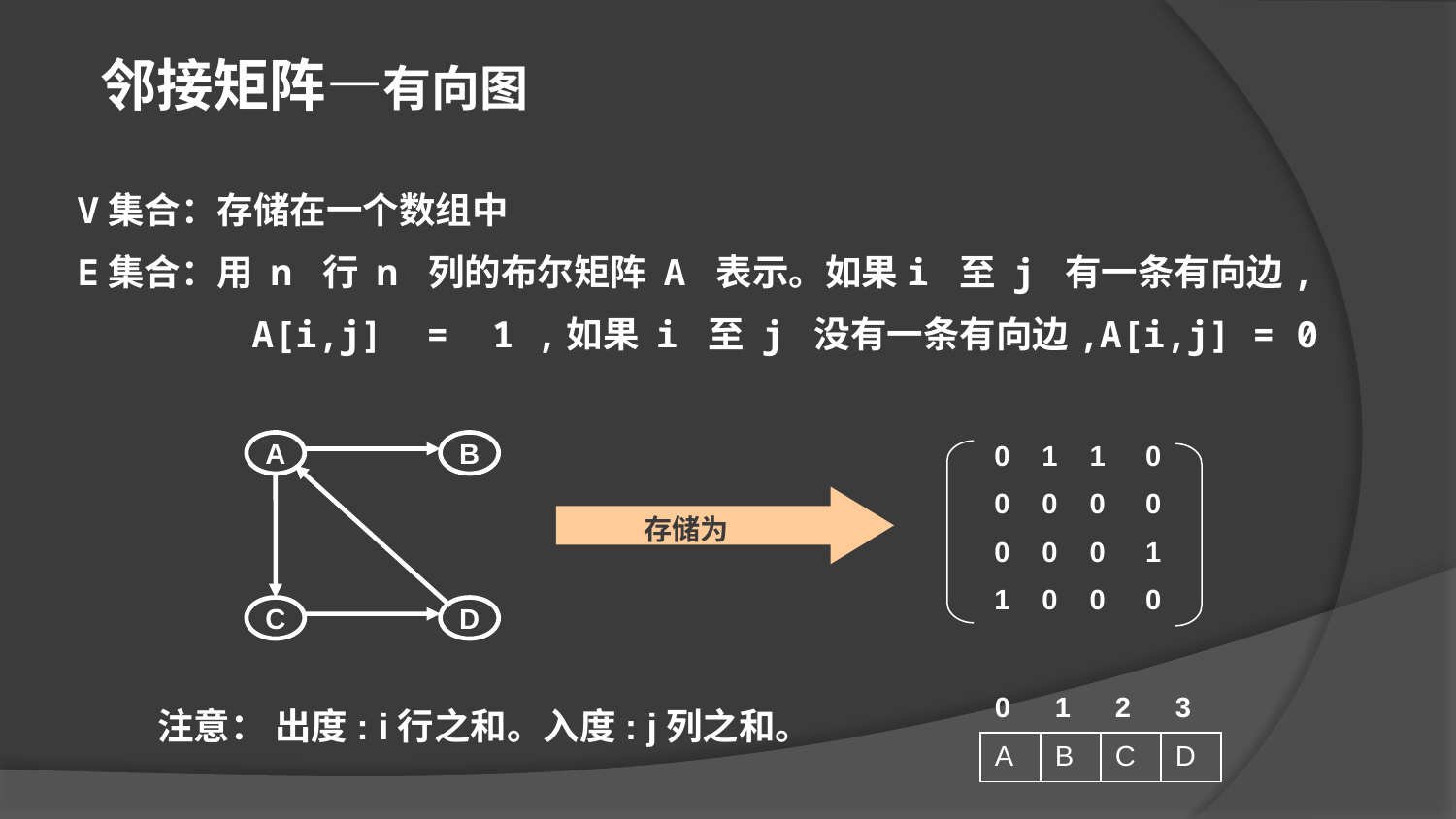

邻接矩阵—有向图
V集合：存储在一个数组中
E集合：用 n 行 n 列的布尔矩阵 A 表示。如果i 至 j 有一条有向边,
        A[i,j]  =  1 ,如果 i 至 j 没有一条有向边,A[i,j] = 0

0    1    1     0
0    0    0     0
0    0    0     1
1    0    0     0

A
B

C
D

            存储为
| 0 | 1 | 2 | 3 |
| --- | --- | --- | --- |
| A | B | C | D |
注意： 出度: i行之和。入度: j列之和。